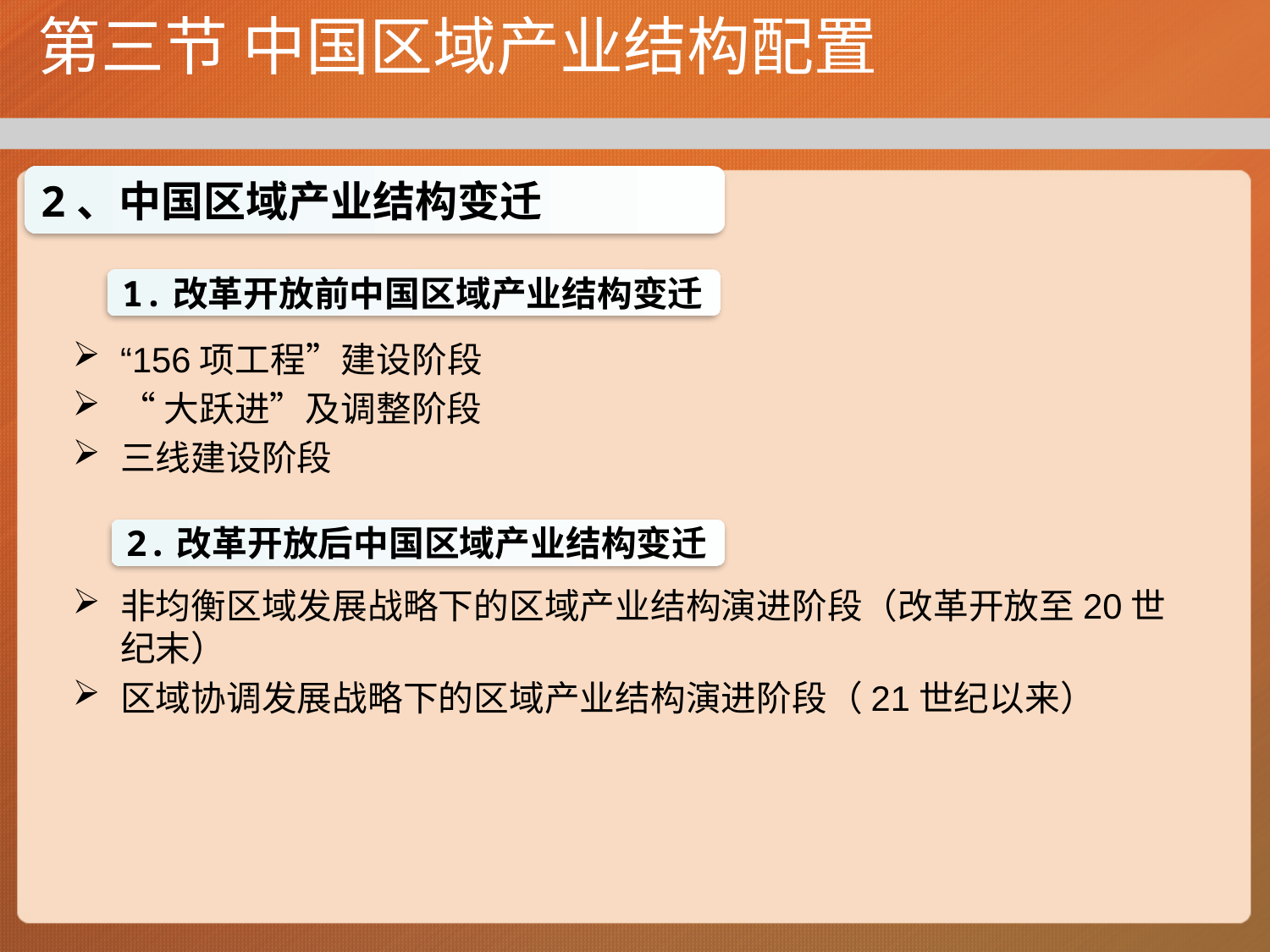

# 第三节 中国区域产业结构配置
2、中国区域产业结构变迁

“156项工程”建设阶段
“大跃进”及调整阶段
三线建设阶段

非均衡区域发展战略下的区域产业结构演进阶段（改革开放至20世纪末）
区域协调发展战略下的区域产业结构演进阶段（21世纪以来）
1.改革开放前中国区域产业结构变迁
2.改革开放后中国区域产业结构变迁